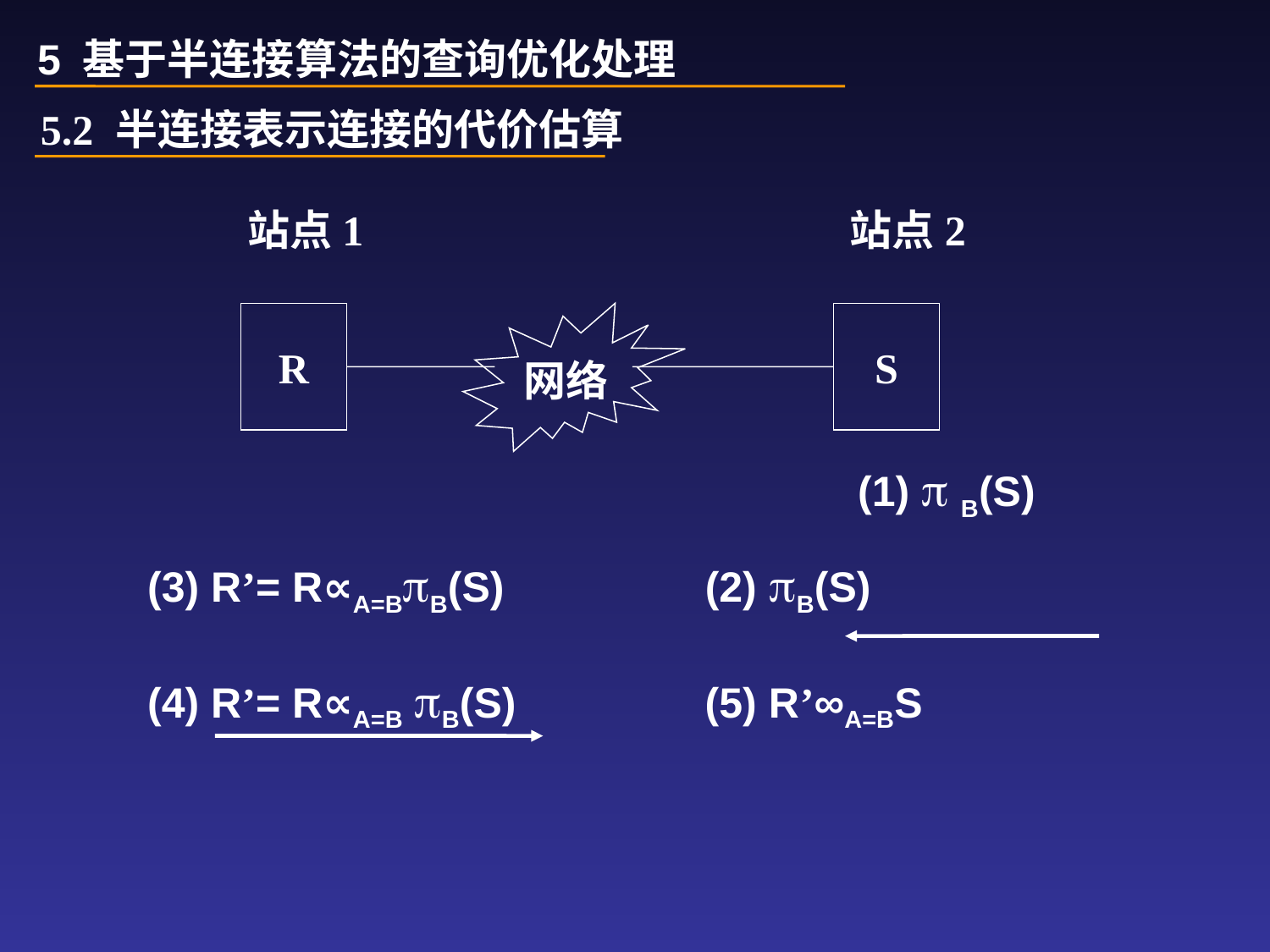

5 基于半连接算法的查询优化处理

5.2 半连接表示连接的代价估算

     站点1                                             站点2
R
网络
S

 (1) π B(S)
(3) R’= R∝A=BπB(S)                 (2) πB(S)

(4) R’= R∝A=B πB(S)                (5) R’∞A=BS